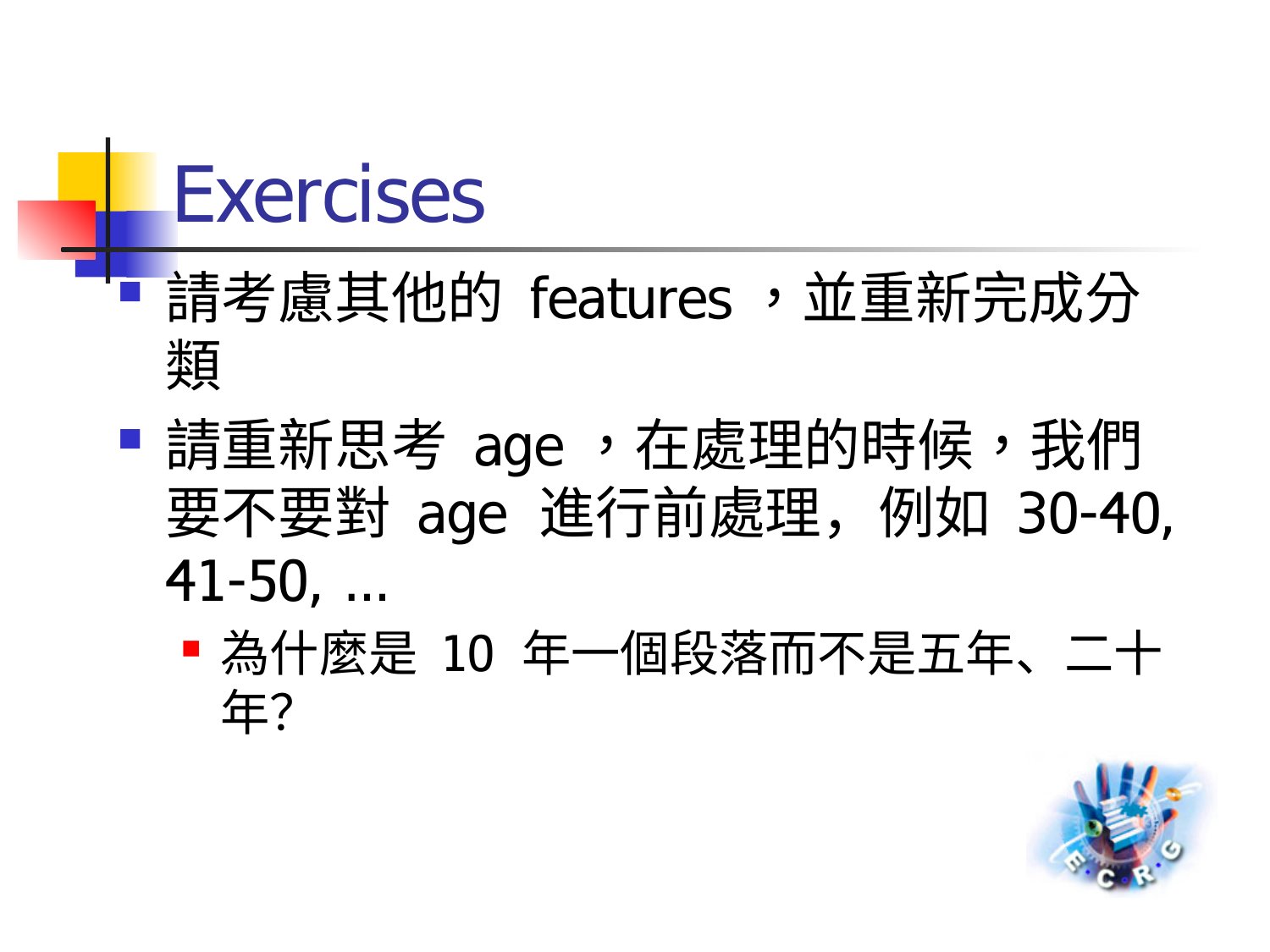

# Exercises
請考慮其他的 features，並重新完成分類
請重新思考 age，在處理的時候，我們要不要對 age 進行前處理，例如 30-40, 41-50, …
為什麼是 10 年一個段落而不是五年、二十年？